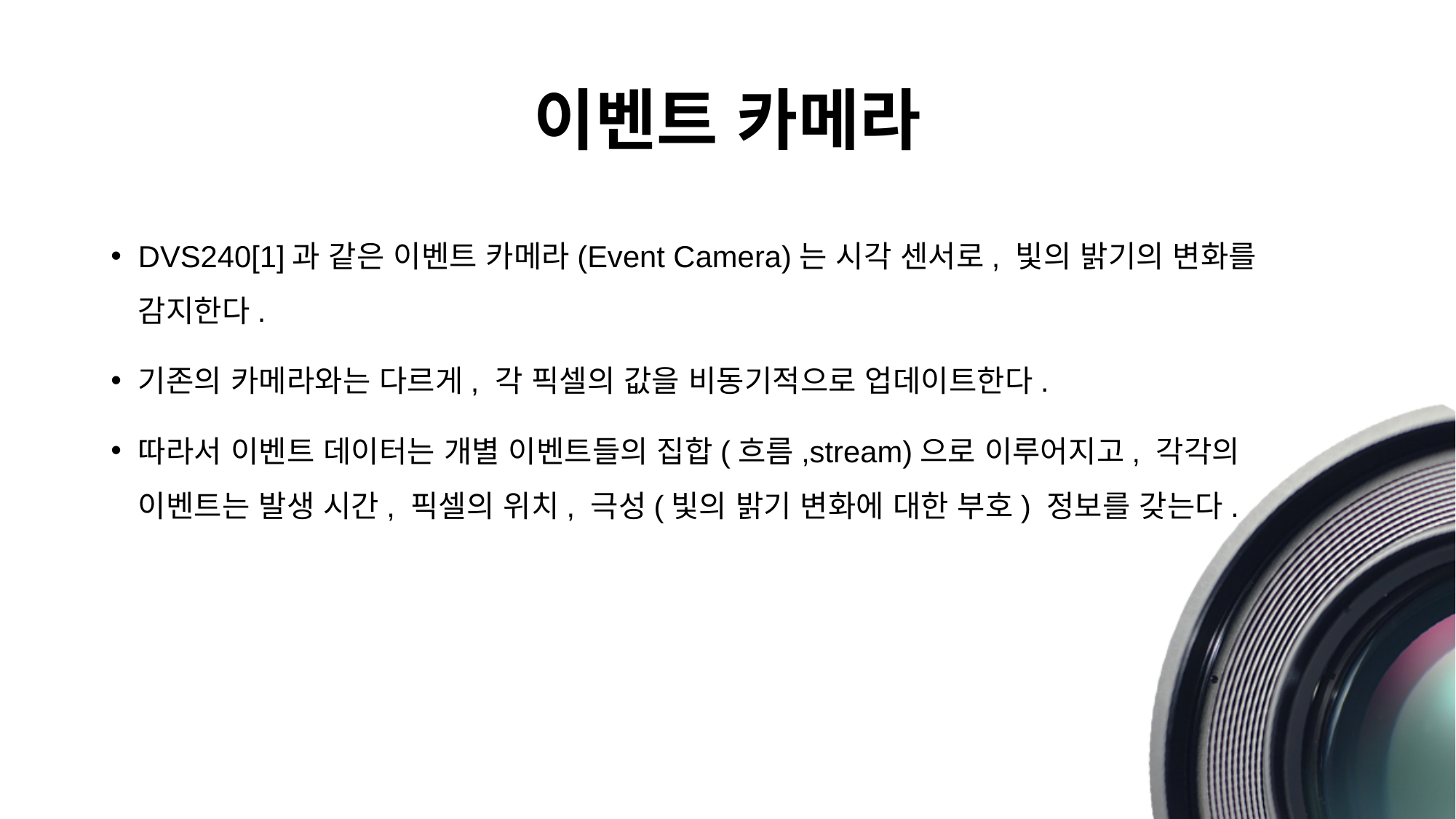

# 이벤트 카메라
DVS240[1]과 같은 이벤트 카메라(Event Camera)는 시각 센서로, 빛의 밝기의 변화를 감지한다.
기존의 카메라와는 다르게, 각 픽셀의 값을 비동기적으로 업데이트한다.
따라서 이벤트 데이터는 개별 이벤트들의 집합(흐름,stream)으로 이루어지고, 각각의 이벤트는 발생 시간, 픽셀의 위치, 극성(빛의 밝기 변화에 대한 부호) 정보를 갖는다.